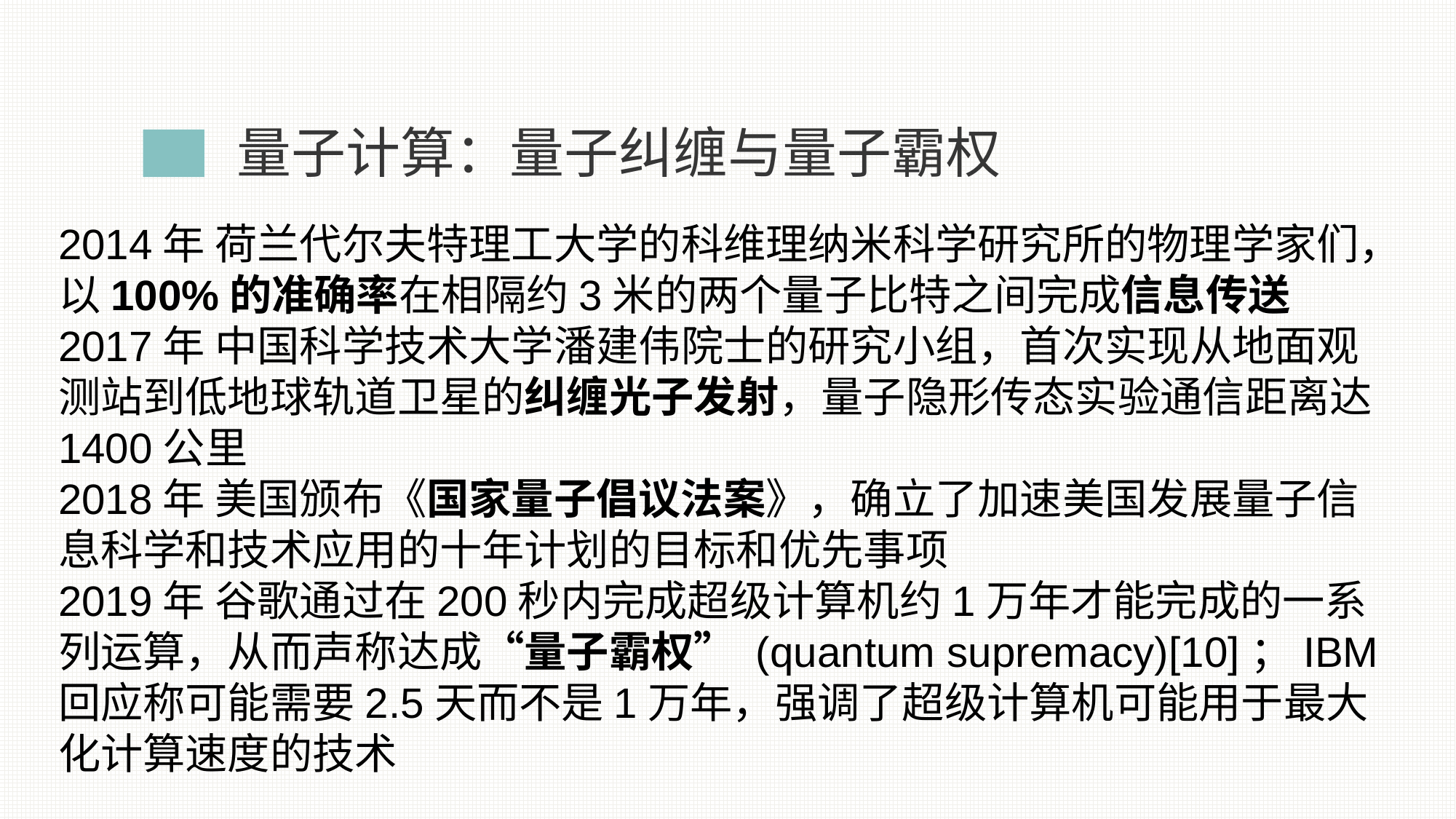

量子计算：量子纠缠与量子霸权

2014年 荷兰代尔夫特理工大学的科维理纳米科学研究所的物理学家们，以100%的准确率在相隔约3米的两个量子比特之间完成信息传送
2017年 中国科学技术大学潘建伟院士的研究小组，首次实现从地面观测站到低地球轨道卫星的纠缠光子发射，量子隐形传态实验通信距离达1400公里
2018年 美国颁布《国家量子倡议法案》，确立了加速美国发展量子信息科学和技术应用的十年计划的目标和优先事项
2019年 谷歌通过在200秒内完成超级计算机约1万年才能完成的一系列运算，从而声称达成“量子霸权” (quantum supremacy)[10]；IBM回应称可能需要2.5天而不是1万年，强调了超级计算机可能用于最大化计算速度的技术